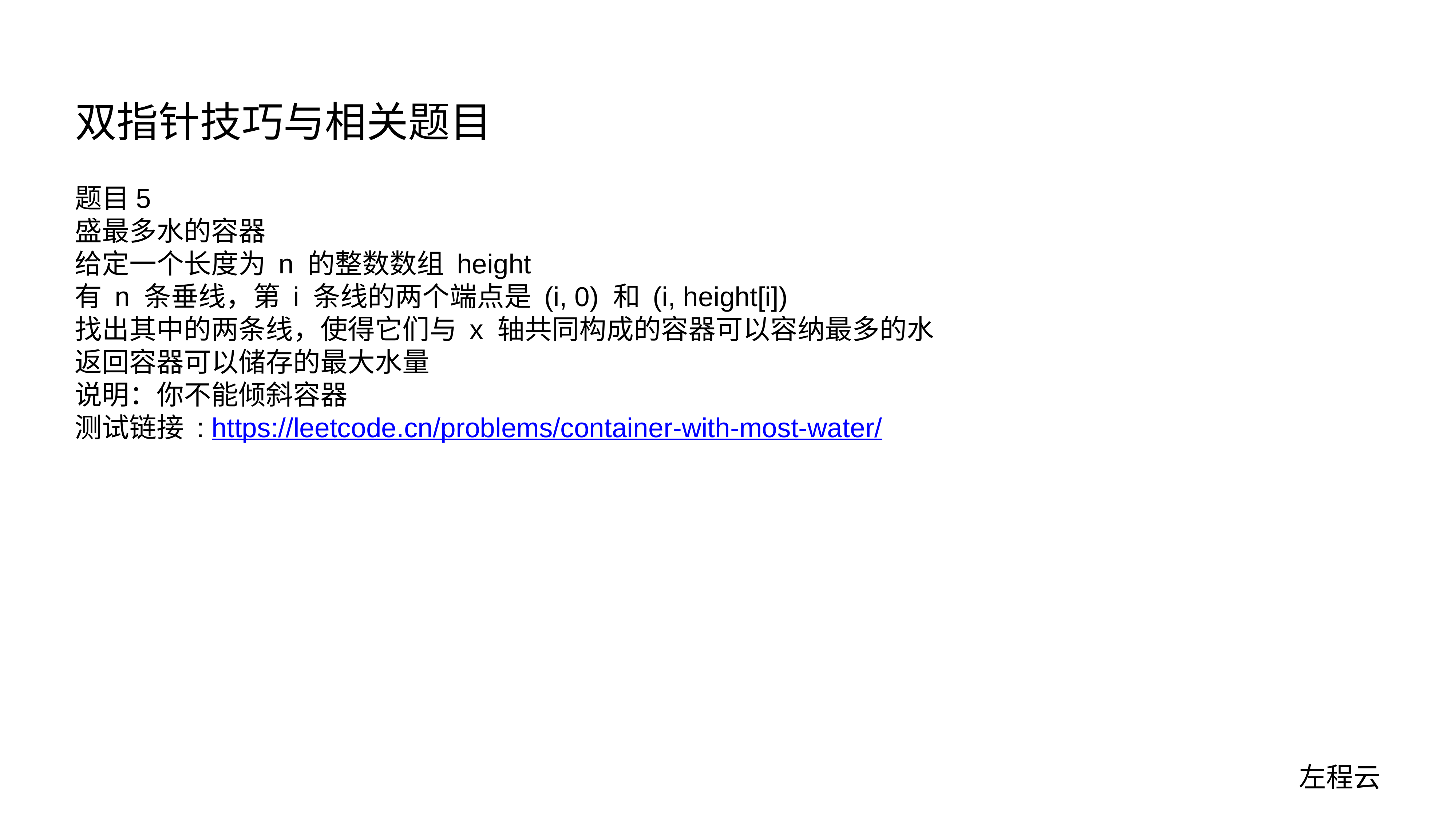

# 双指针技巧与相关题目
题目5
盛最多水的容器
给定一个长度为 n 的整数数组 height
有 n 条垂线，第 i 条线的两个端点是 (i, 0) 和 (i, height[i])
找出其中的两条线，使得它们与 x 轴共同构成的容器可以容纳最多的水
返回容器可以储存的最大水量
说明：你不能倾斜容器
测试链接 : https://leetcode.cn/problems/container-with-most-water/
左程云